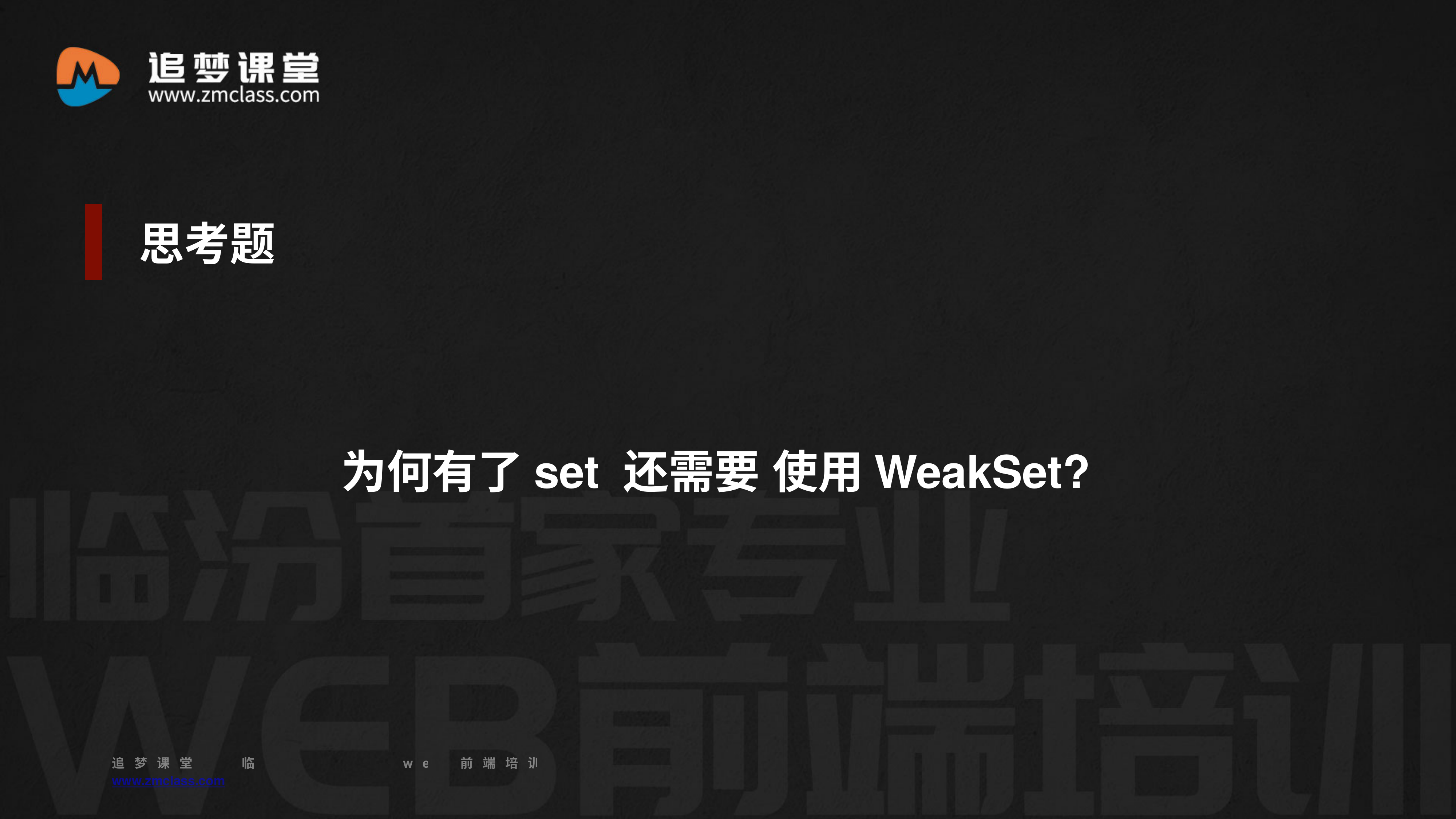

思考题
为何有了set 还需要 使用WeakSet?
追梦课堂   临汾首家专业的web前端培训机构                                                          www.zmclass.com
10